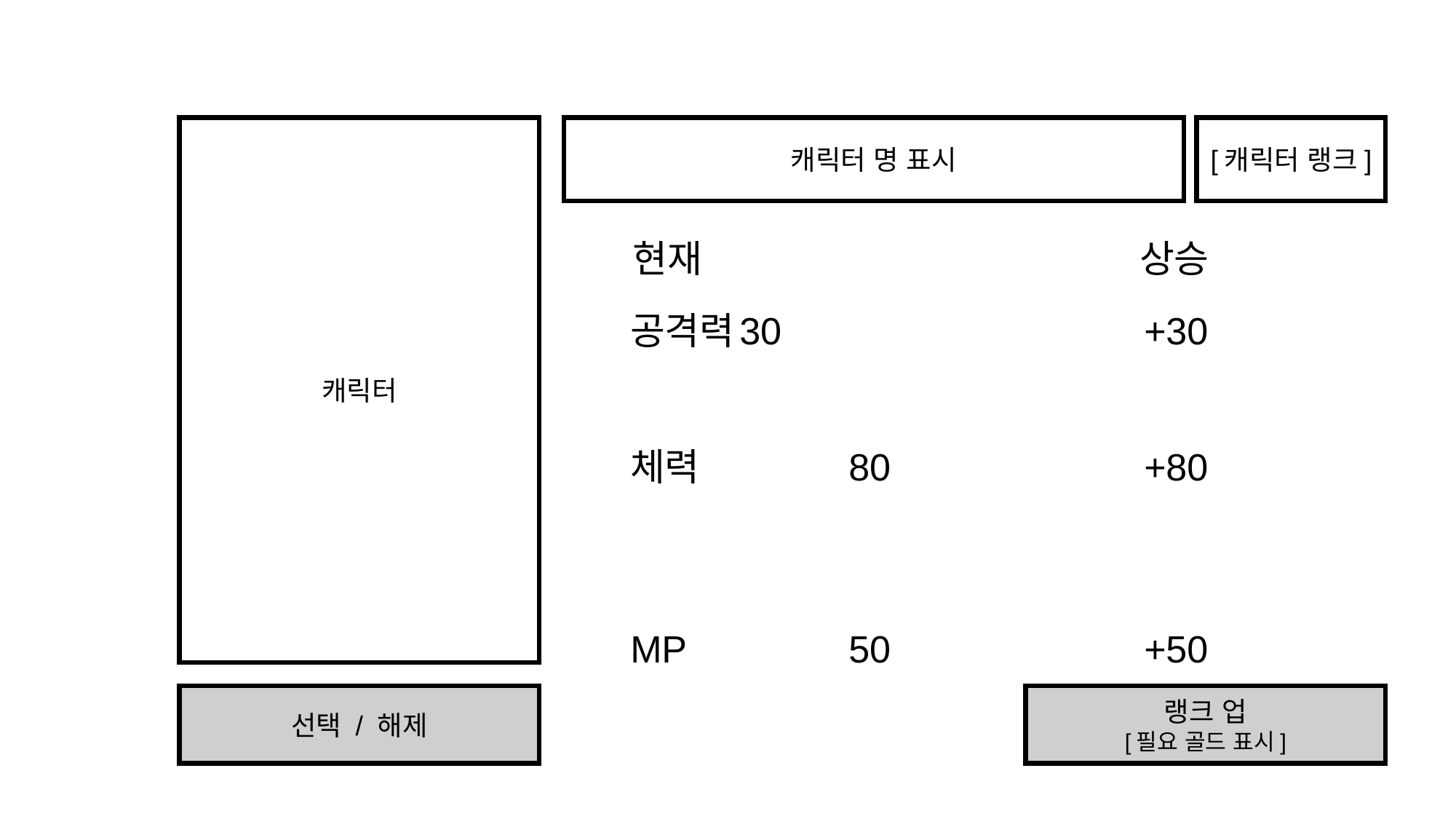

캐릭터
캐릭터 명 표시
[캐릭터 랭크]
현재
상승
공격력	30

체력		80

MP		50
+30

+80

+50
선택 / 해제
랭크 업
[필요 골드 표시]